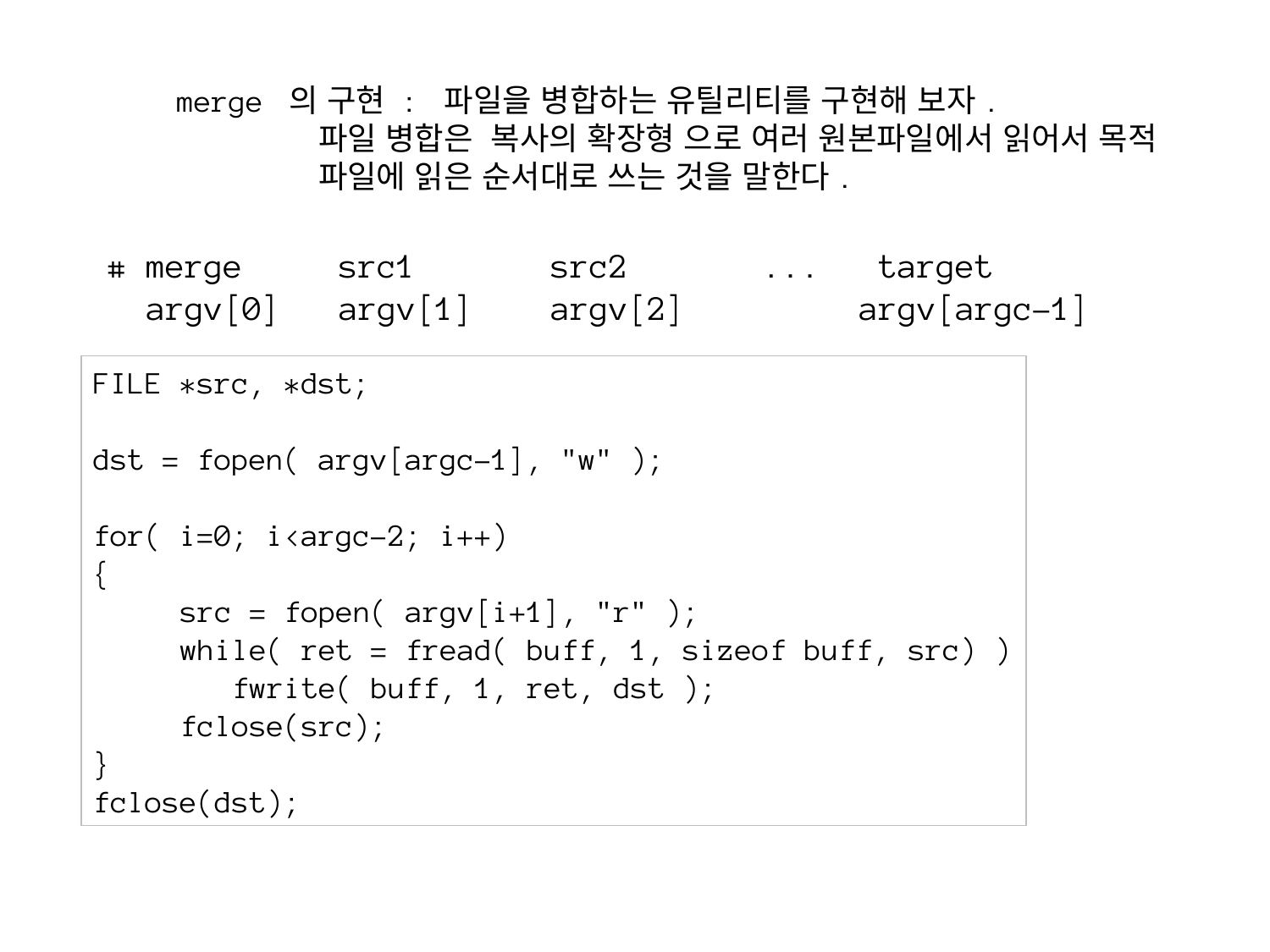

merge 의 구현 : 파일을 병합하는 유틸리티를 구현해 보자.
               파일 병합은  복사의 확장형 으로 여러 원본파일에서 읽어서 목적
               파일에 읽은 순서대로 쓰는 것을 말한다.
# merge     src1       src2       ...   target
  argv[0]   argv[1]    argv[2]         argv[argc-1]
FILE *src, *dst;

dst = fopen( argv[argc-1], "w" );

for( i=0; i<argc-2; i++)
{
     src = fopen( argv[i+1], "r" );
     while( ret = fread( buff, 1, sizeof buff, src) )
        fwrite( buff, 1, ret, dst );
     fclose(src);
}
fclose(dst);